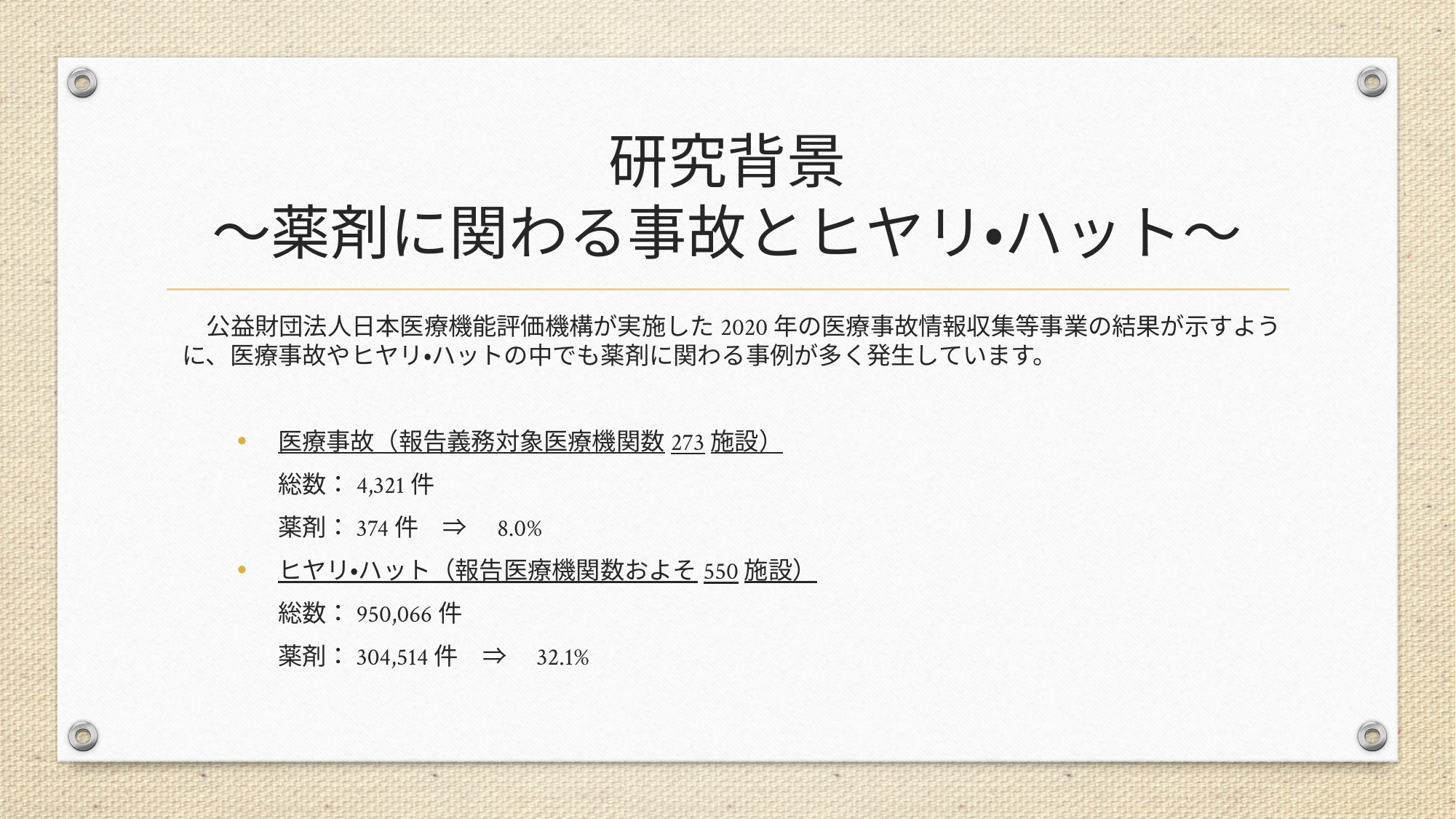

# 研究背景 ～薬剤に関わる事故とヒヤリ・ハット～
　公益財団法人日本医療機能評価機構が実施した2020年の医療事故情報収集等事業の結果が示すように、医療事故やヒヤリ・ハットの中でも薬剤に関わる事例が多く発生しています。

医療事故（報告義務対象医療機関数273施設）
総数：4,321件
薬剤：374件　⇒　8.0%
ヒヤリ・ハット（報告医療機関数およそ550施設）
総数：950,066件
薬剤：304,514件　⇒　32.1%